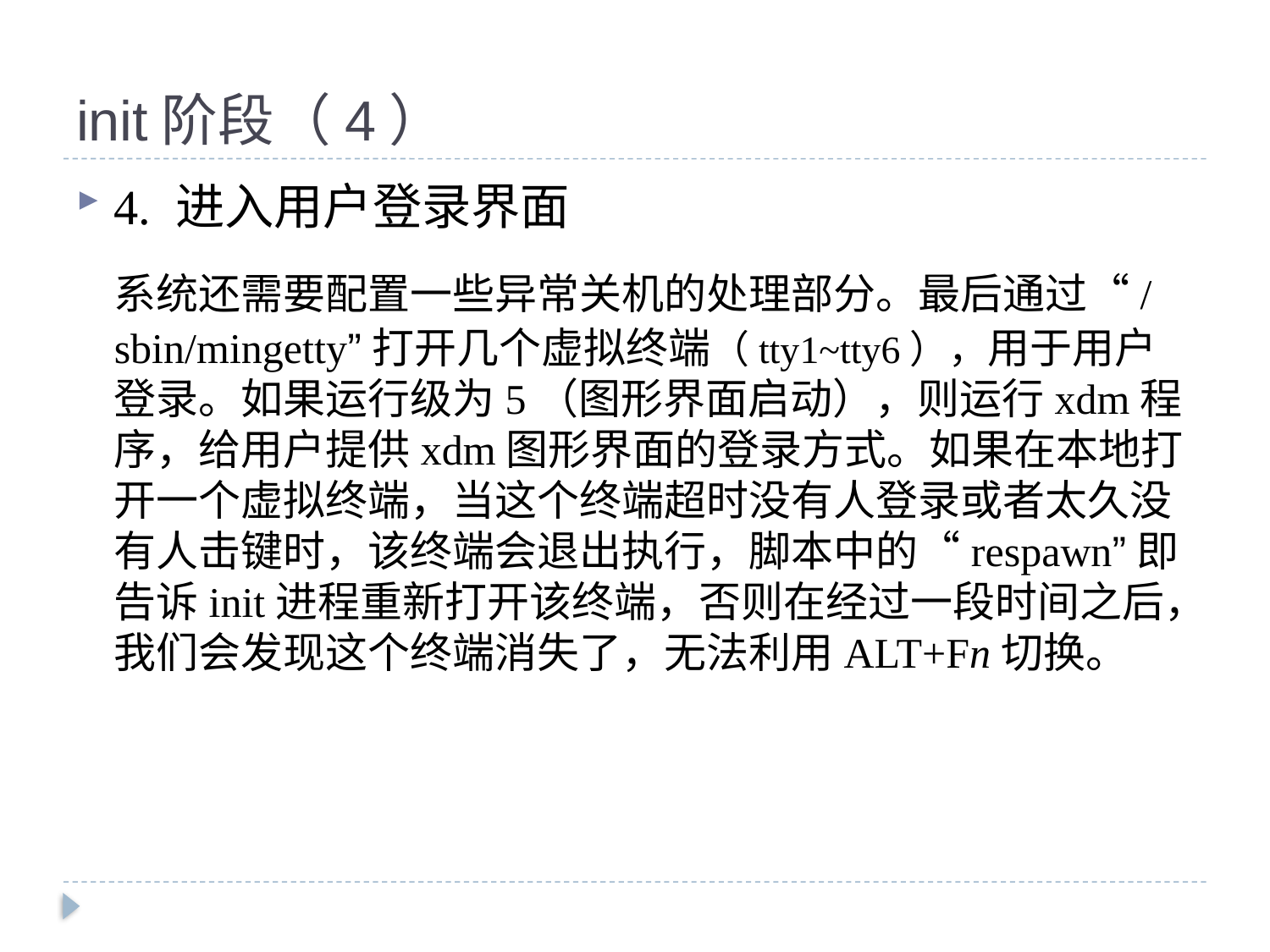

# init阶段（4）
4. 进入用户登录界面
	系统还需要配置一些异常关机的处理部分。最后通过“/sbin/mingetty”打开几个虚拟终端（tty1~tty6），用于用户登录。如果运行级为5（图形界面启动），则运行xdm程序，给用户提供xdm图形界面的登录方式。如果在本地打开一个虚拟终端，当这个终端超时没有人登录或者太久没有人击键时，该终端会退出执行，脚本中的“respawn”即告诉init进程重新打开该终端，否则在经过一段时间之后，我们会发现这个终端消失了，无法利用ALT+Fn切换。